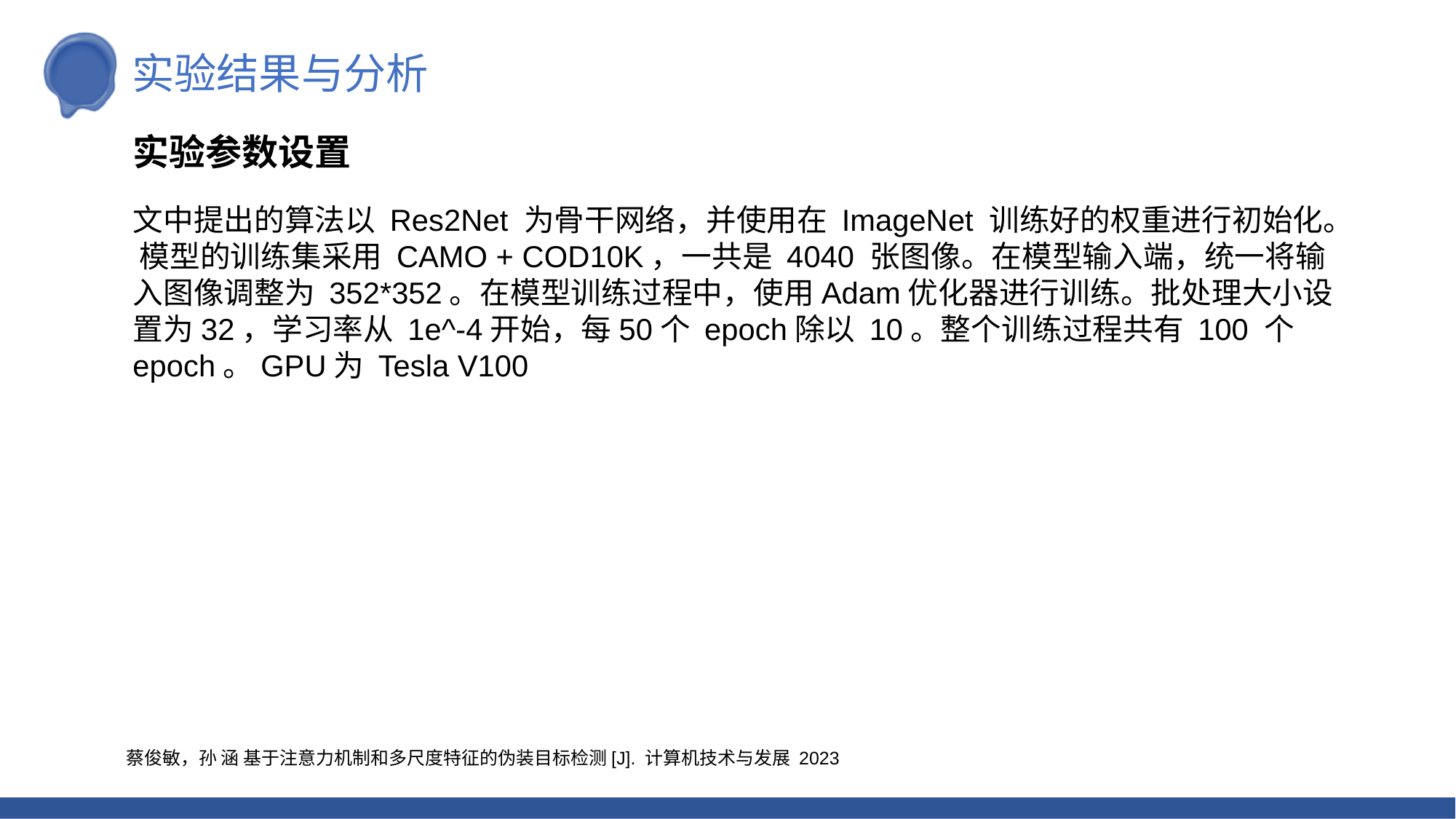

实验结果与分析

实验参数设置
文中提出的算法以 Res2Net 为骨干网络，并使用在 ImageNet 训练好的权重进行初始化。 模型的训练集采用 CAMO + COD10K，一共是 4040 张图像。在模型输入端，统一将输入图像调整为 352*352。在模型训练过程中，使用Adam优化器进行训练。批处理大小设置为32，学习率从 1e^-4开始，每50个 epoch除以 10。整个训练过程共有 100 个 epoch。GPU为 Tesla V100
蔡俊敏，孙 涵 基于注意力机制和多尺度特征的伪装目标检测[J]. 计算机技术与发展 2023